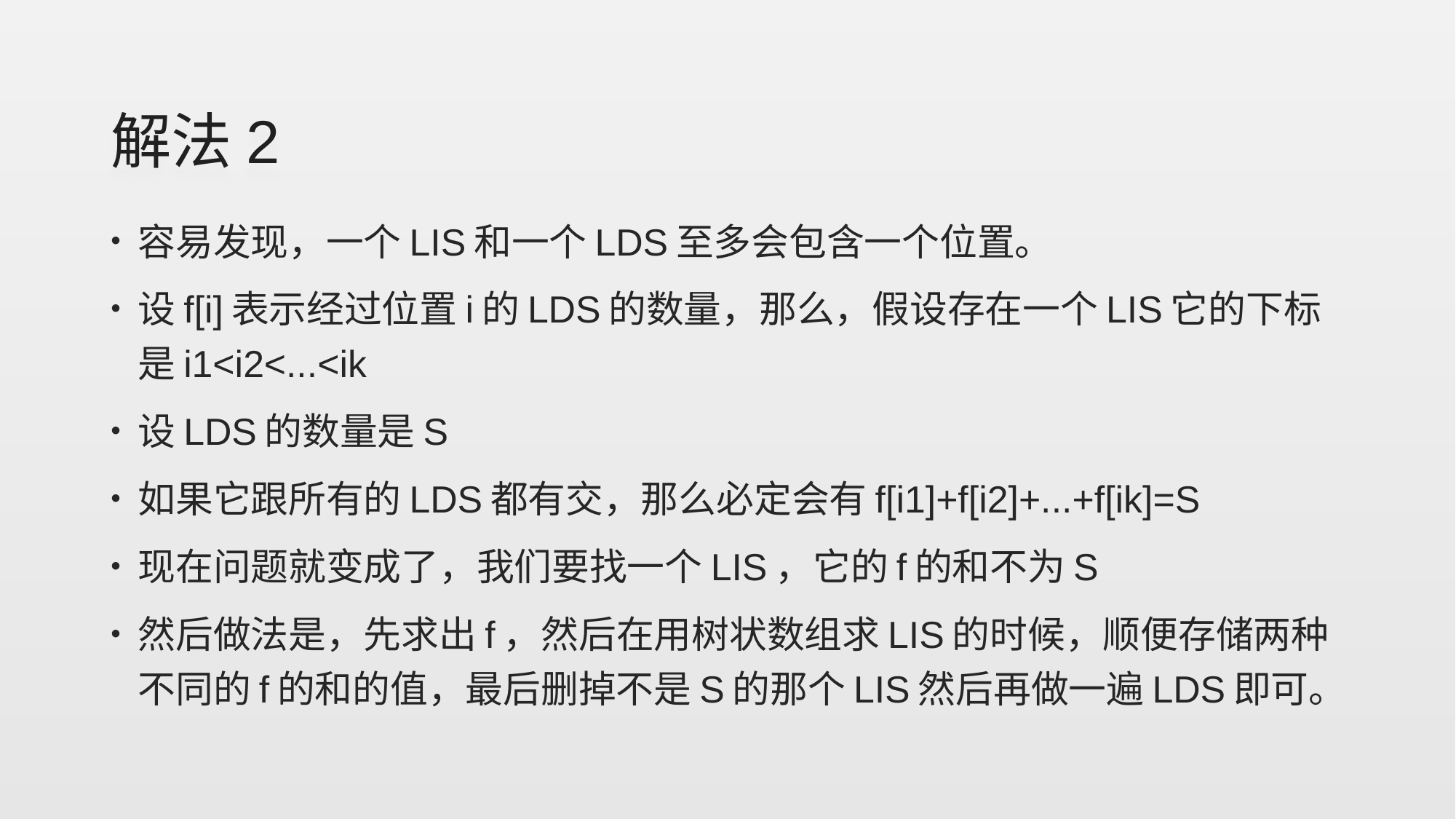

# 解法2
容易发现，一个LIS和一个LDS至多会包含一个位置。
设f[i]表示经过位置i的LDS的数量，那么，假设存在一个LIS它的下标是i1<i2<...<ik
设LDS的数量是S
如果它跟所有的LDS都有交，那么必定会有f[i1]+f[i2]+...+f[ik]=S
现在问题就变成了，我们要找一个LIS，它的f的和不为S
然后做法是，先求出f，然后在用树状数组求LIS的时候，顺便存储两种不同的f的和的值，最后删掉不是S的那个LIS然后再做一遍LDS即可。